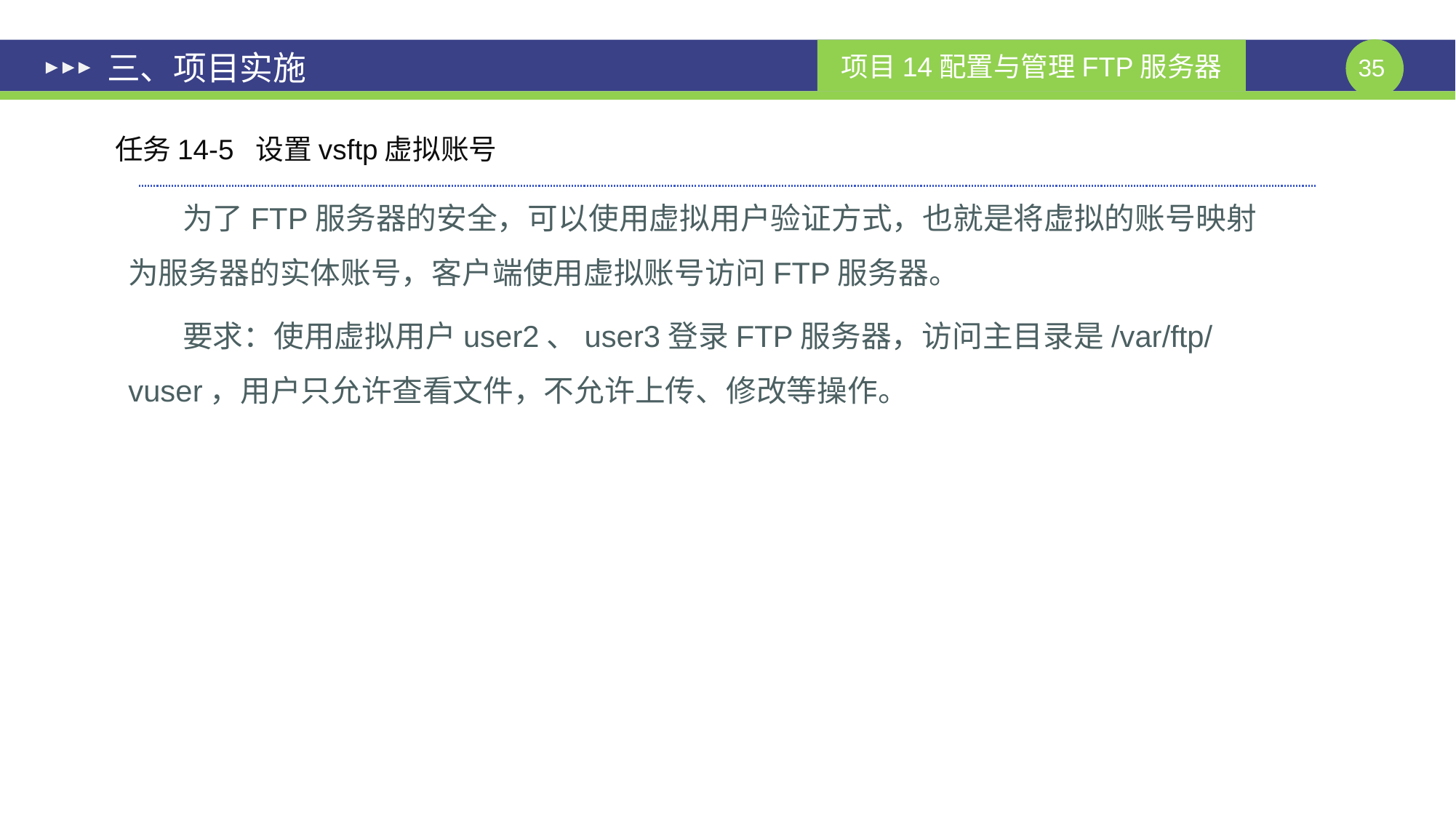

# 三、项目实施
任务14-5  设置vsftp虚拟账号
为了FTP服务器的安全，可以使用虚拟用户验证方式，也就是将虚拟的账号映射为服务器的实体账号，客户端使用虚拟账号访问FTP服务器。
要求：使用虚拟用户user2、user3登录FTP服务器，访问主目录是/var/ftp/vuser，用户只允许查看文件，不允许上传、修改等操作。